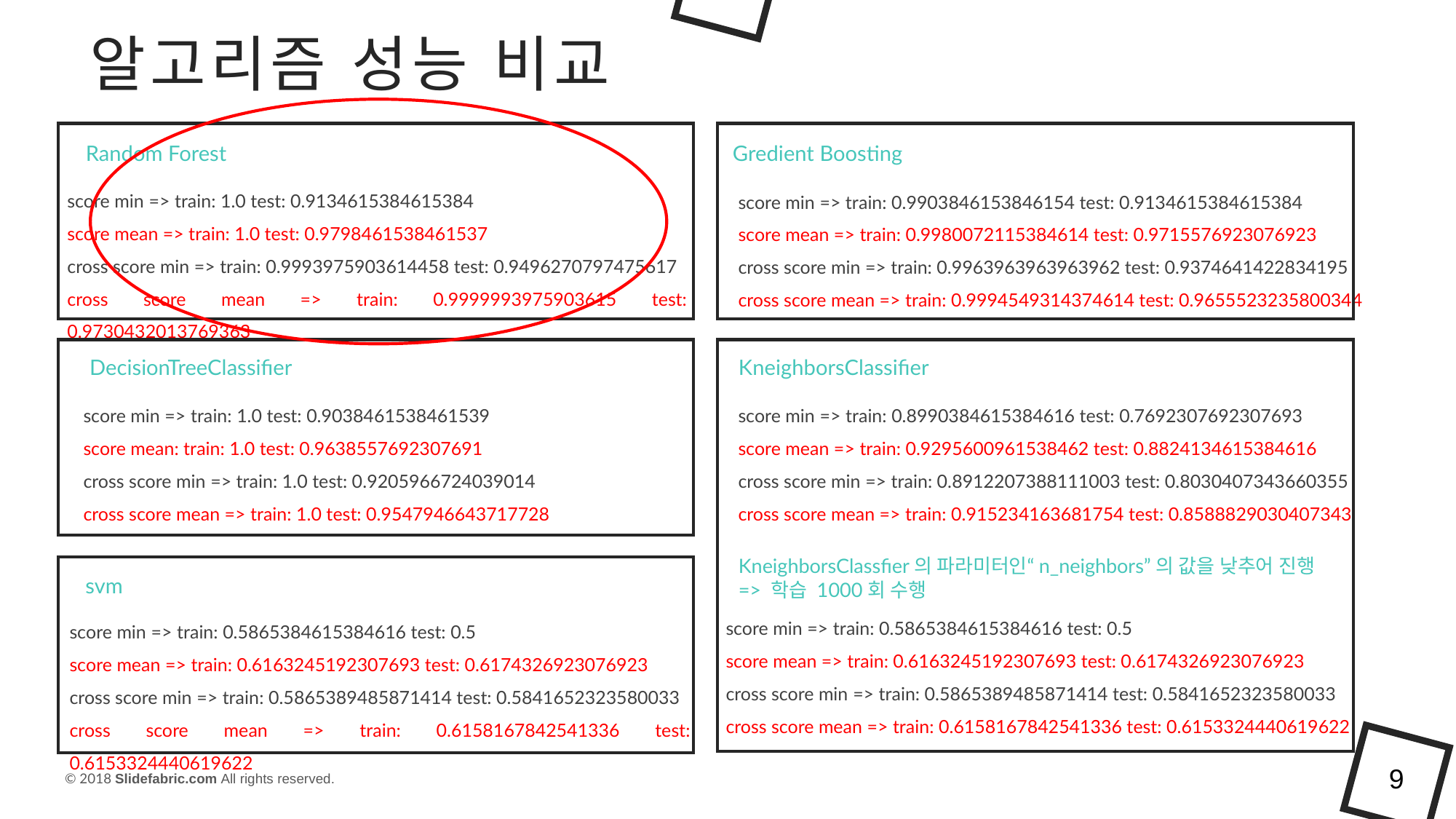

알고리즘 성능 비교

Random Forest
Gredient Boosting
score min => train: 1.0 test: 0.9134615384615384
score mean => train: 1.0 test: 0.9798461538461537
cross score min => train: 0.9993975903614458 test: 0.9496270797475617
cross score mean => train: 0.9999993975903615 test: 0.9730432013769363
score min => train: 0.9903846153846154 test: 0.9134615384615384
score mean => train: 0.9980072115384614 test: 0.9715576923076923
cross score min => train: 0.9963963963963962 test: 0.9374641422834195
cross score mean => train: 0.9994549314374614 test: 0.9655523235800344

DecisionTreeClassifier
KneighborsClassifier
score min => train: 0.8990384615384616 test: 0.7692307692307693
score mean => train: 0.9295600961538462 test: 0.8824134615384616
cross score min => train: 0.8912207388111003 test: 0.8030407343660355
cross score mean => train: 0.915234163681754 test: 0.8588829030407343
score min => train: 1.0 test: 0.9038461538461539
score mean: train: 1.0 test: 0.9638557692307691
cross score min => train: 1.0 test: 0.9205966724039014
cross score mean => train: 1.0 test: 0.9547946643717728
KneighborsClassfier의 파라미터인“n_neighbors”의 값을 낮추어 진행
=> 학습 1000회 수행

svm
score min => train: 0.5865384615384616 test: 0.5
score mean => train: 0.6163245192307693 test: 0.6174326923076923
cross score min => train: 0.5865389485871414 test: 0.5841652323580033
cross score mean => train: 0.6158167842541336 test: 0.6153324440619622
score min => train: 0.5865384615384616 test: 0.5
score mean => train: 0.6163245192307693 test: 0.6174326923076923
cross score min => train: 0.5865389485871414 test: 0.5841652323580033
cross score mean => train: 0.6158167842541336 test: 0.6153324440619622